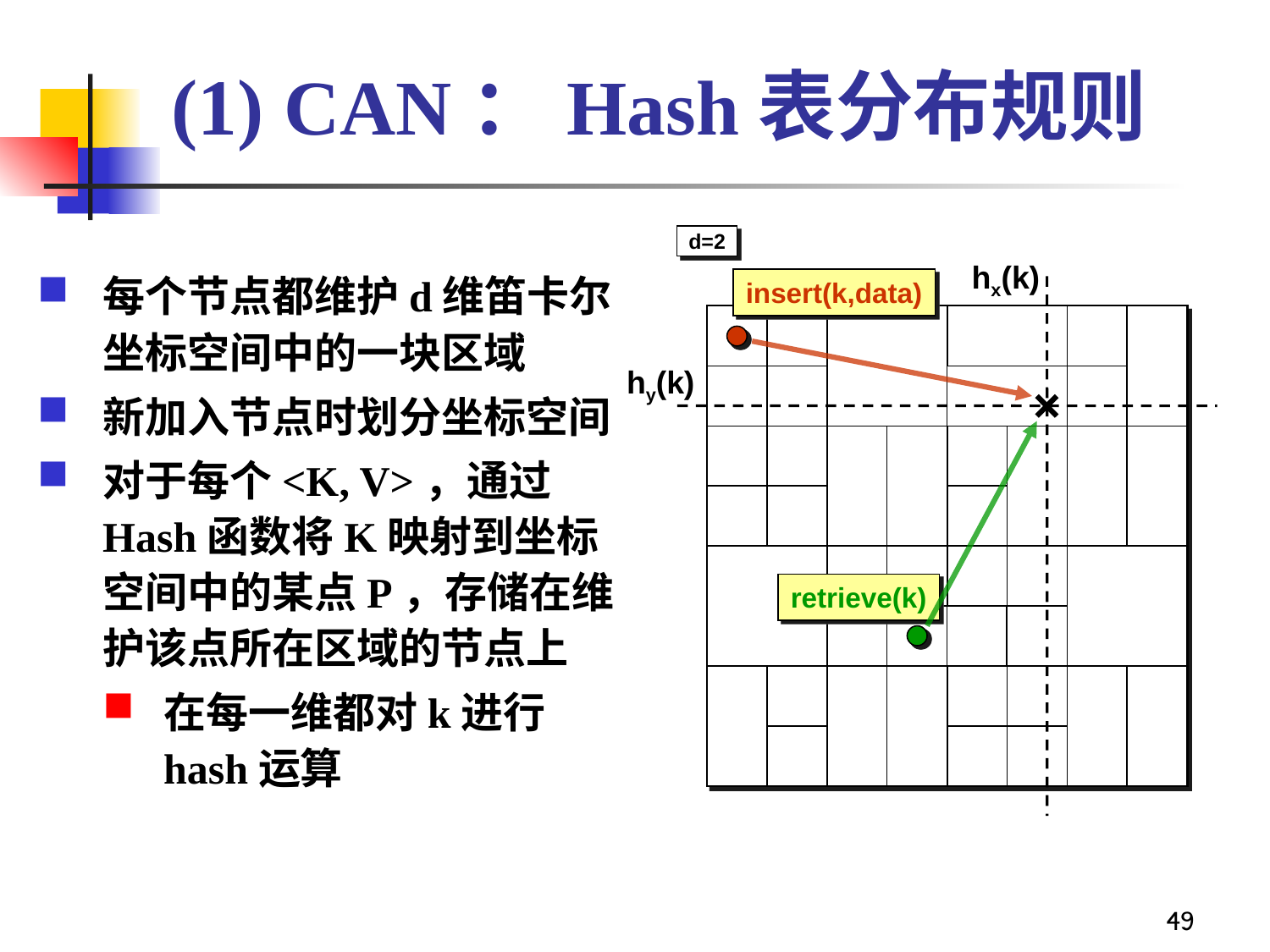

# (1) CAN：Hash表分布规则
d=2
hx(k)

每个节点都维护d维笛卡尔坐标空间中的一块区域
新加入节点时划分坐标空间
对于每个<K, V>，通过Hash函数将K映射到坐标空间中的某点P，存储在维护该点所在区域的节点上
在每一维都对k进行hash运算
insert(k,data)

1
1
2
1
2
3
1
4
2
3

hy(k)

retrieve(k)

49